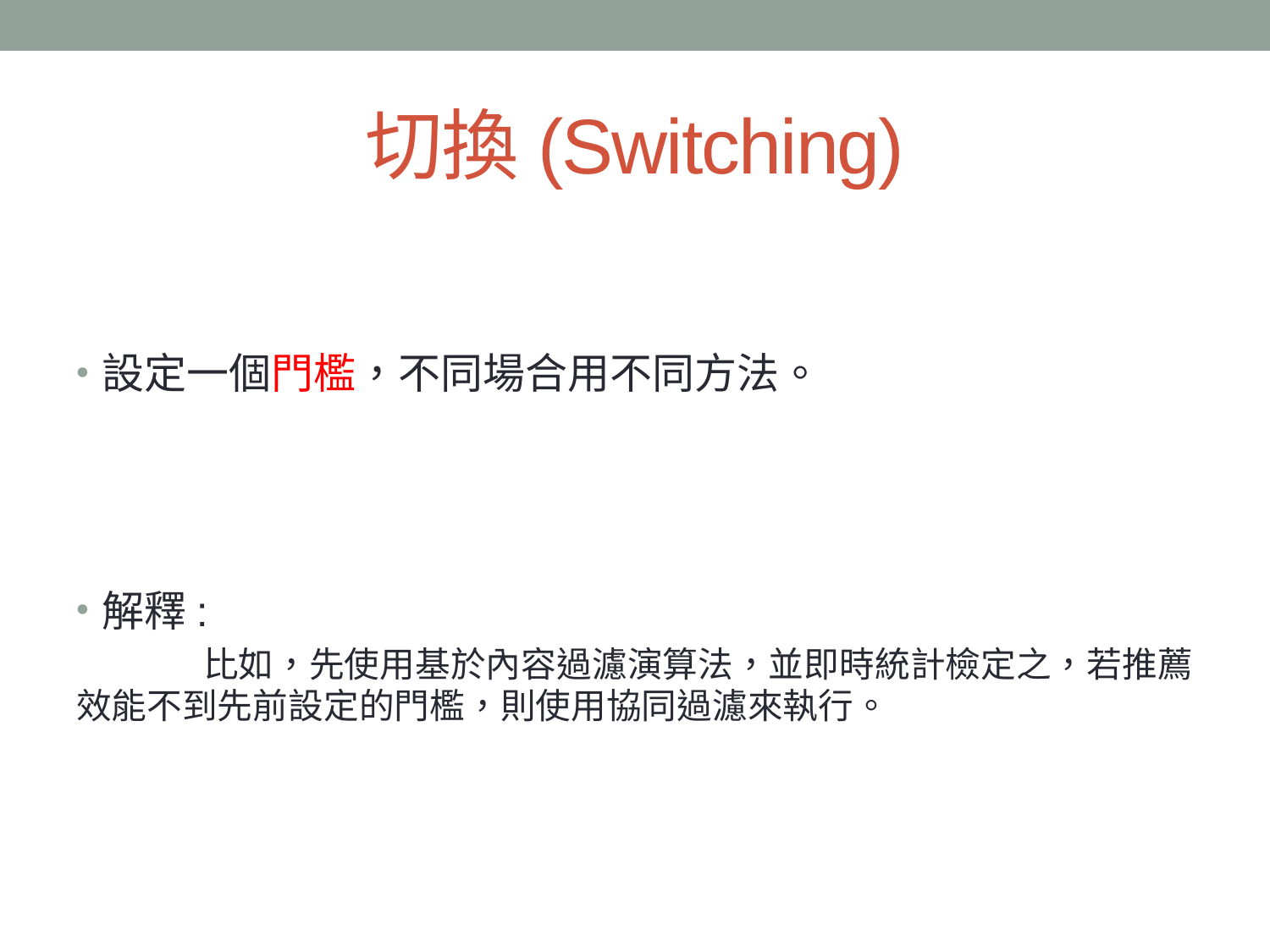

# 切換(Switching)

設定一個門檻，不同場合用不同方法。

解釋:
	比如，先使用基於內容過濾演算法，並即時統計檢定之，若推薦效能不到先前設定的門檻，則使用協同過濾來執行。